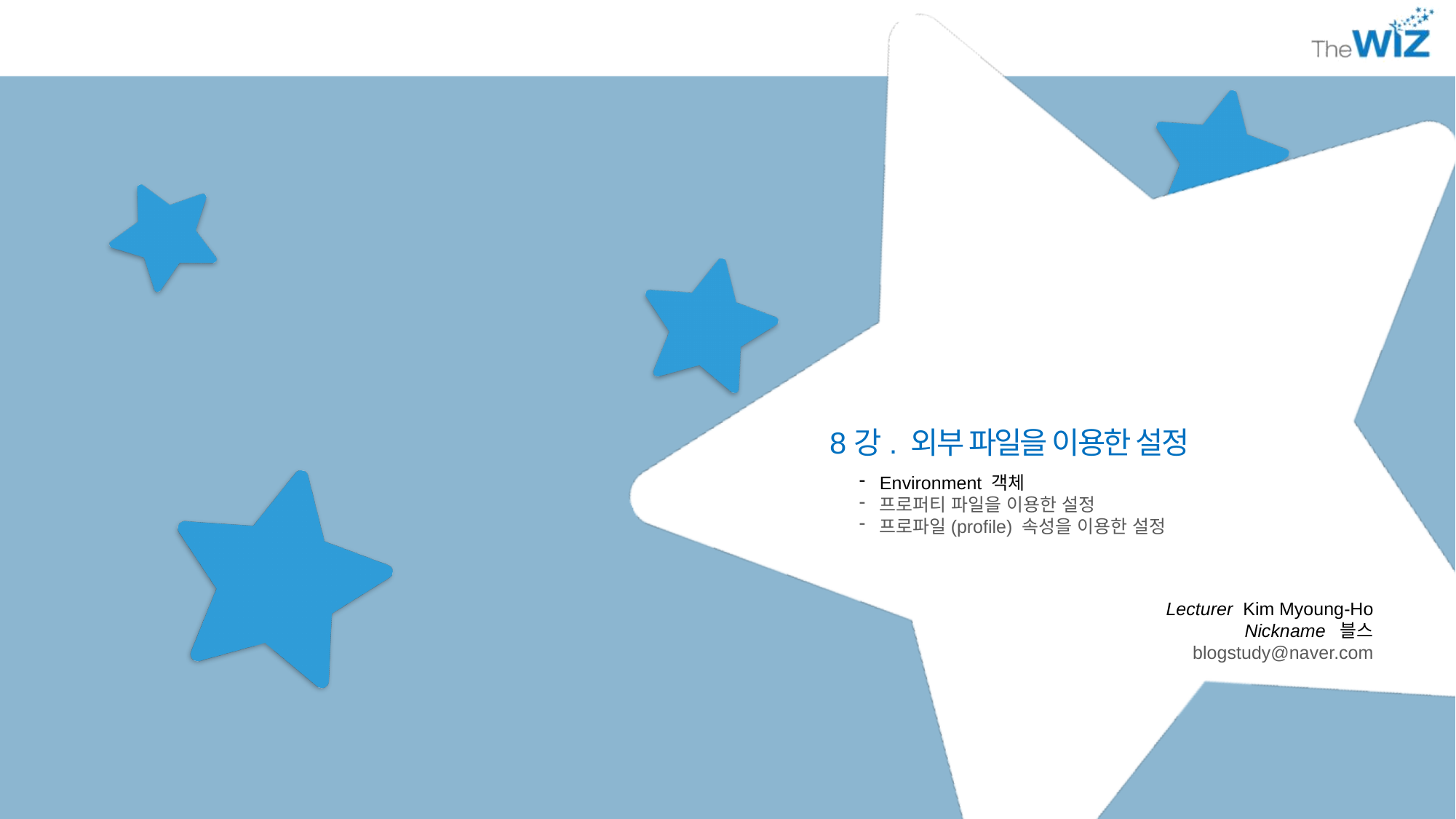

8강. 외부 파일을 이용한 설정
Environment 객체
프로퍼티 파일을 이용한 설정
프로파일(profile) 속성을 이용한 설정
Lecturer  Kim Myoung-Ho
Nickname  블스
blogstudy@naver.com